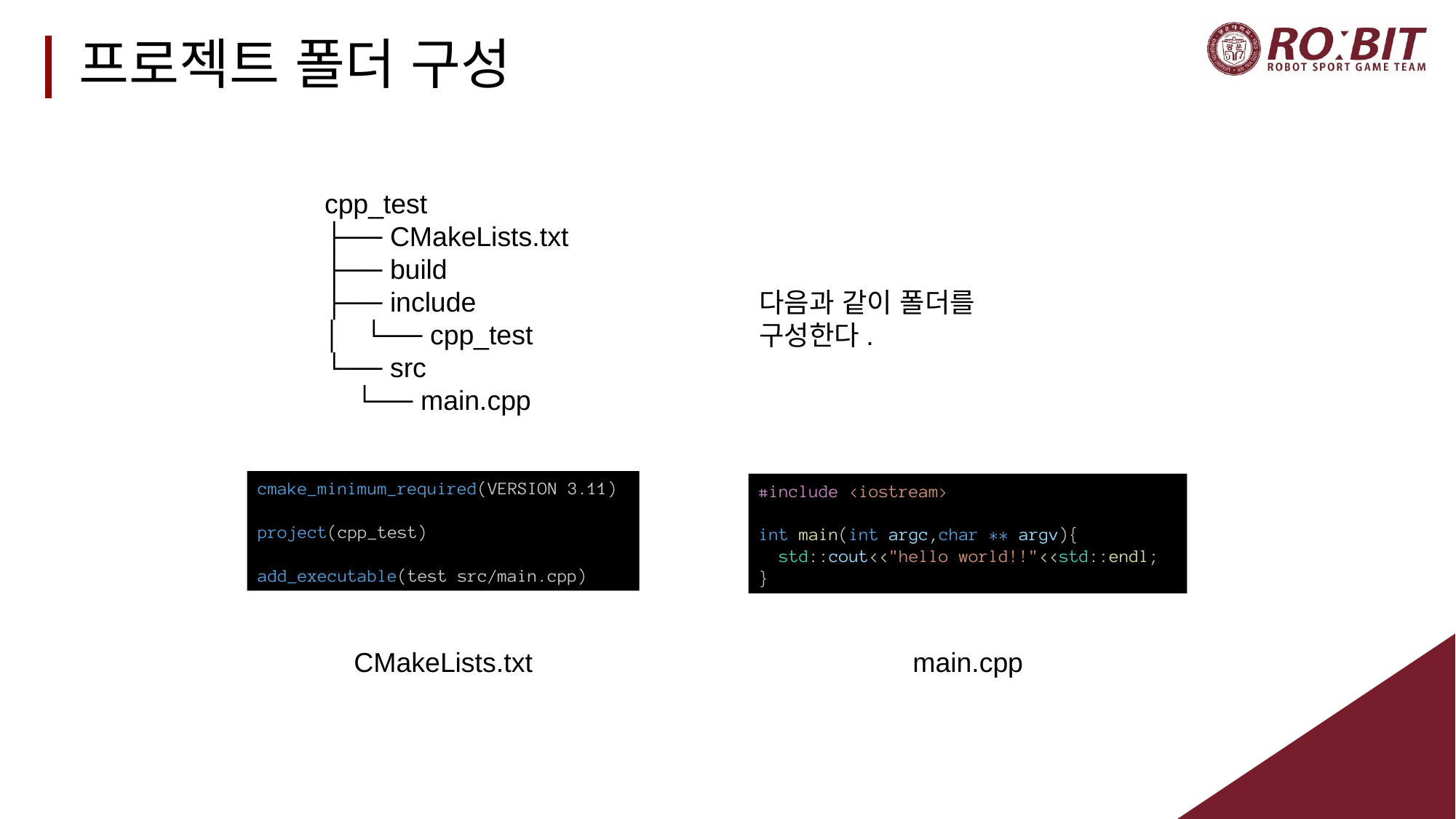

# 프로젝트 폴더 구성
cpp_test
├── CMakeLists.txt
├── build
├── include
│   └── cpp_test
└── src
    └── main.cpp
다음과 같이 폴더를 구성한다.
cmake_minimum_required(VERSION 3.11)
project(cpp_test)
add_executable(test src/main.cpp)
#include <iostream>
int main(int argc,char ** argv){
  std::cout<<"hello world!!"<<std::endl;
}
CMakeLists.txt
main.cpp